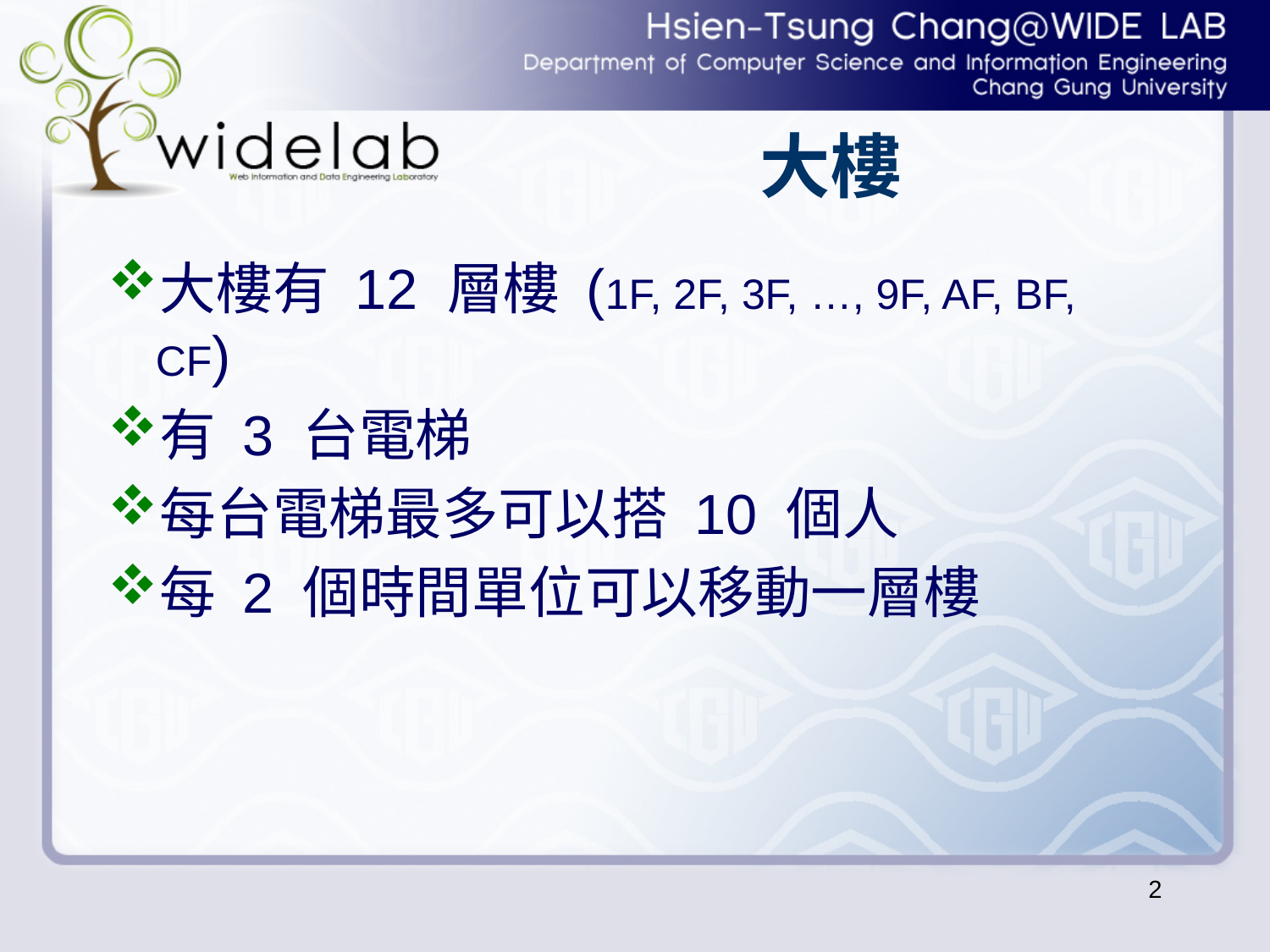

# 大樓
大樓有 12 層樓 (1F, 2F, 3F, …, 9F, AF, BF, CF)
有 3 台電梯
每台電梯最多可以搭 10 個人
每 2 個時間單位可以移動一層樓
2